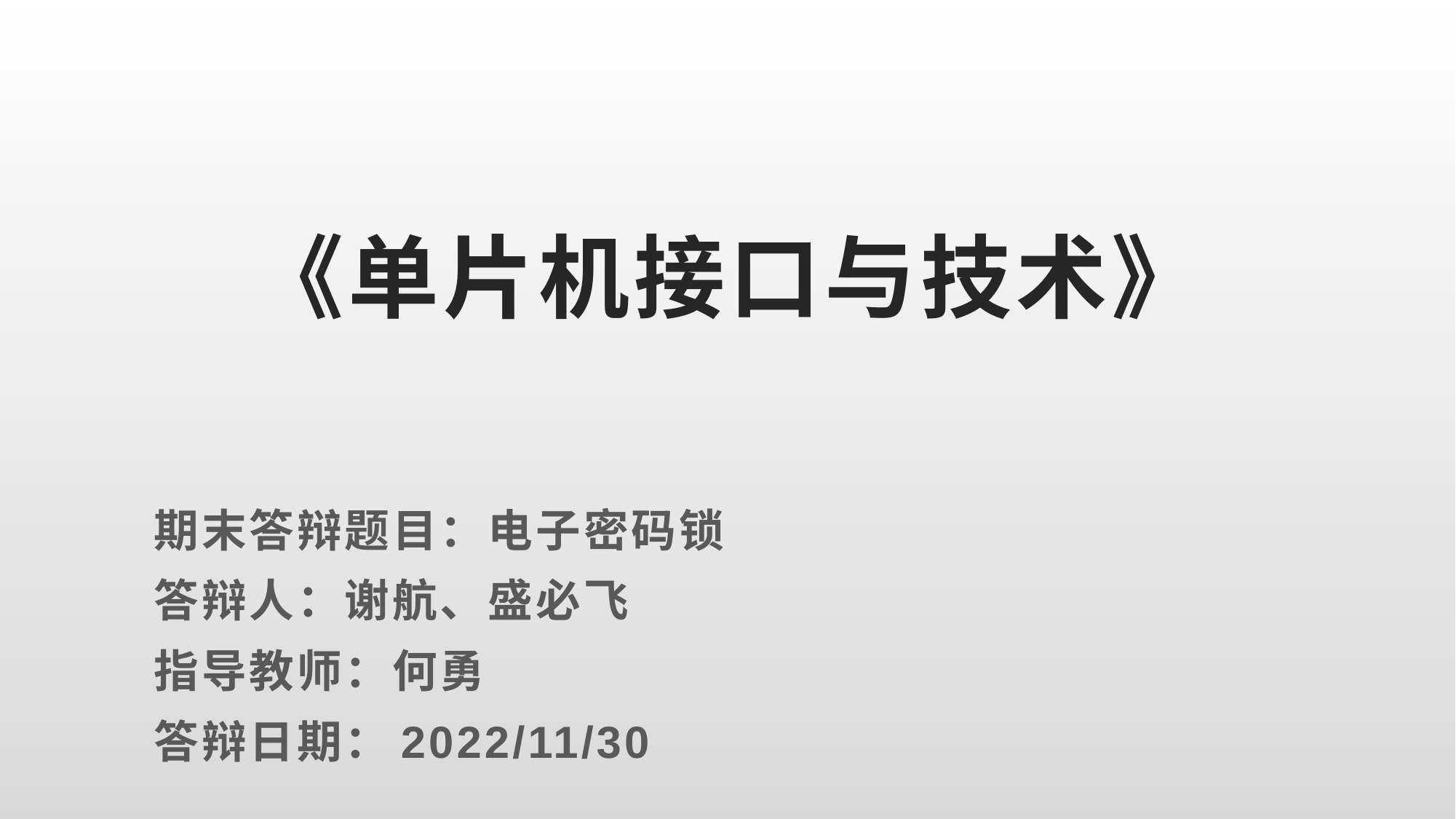

# 《单片机接口与技术》
期末答辩题目：电子密码锁
答辩人：谢航、盛必飞
指导教师：何勇
答辩日期：2022/11/30